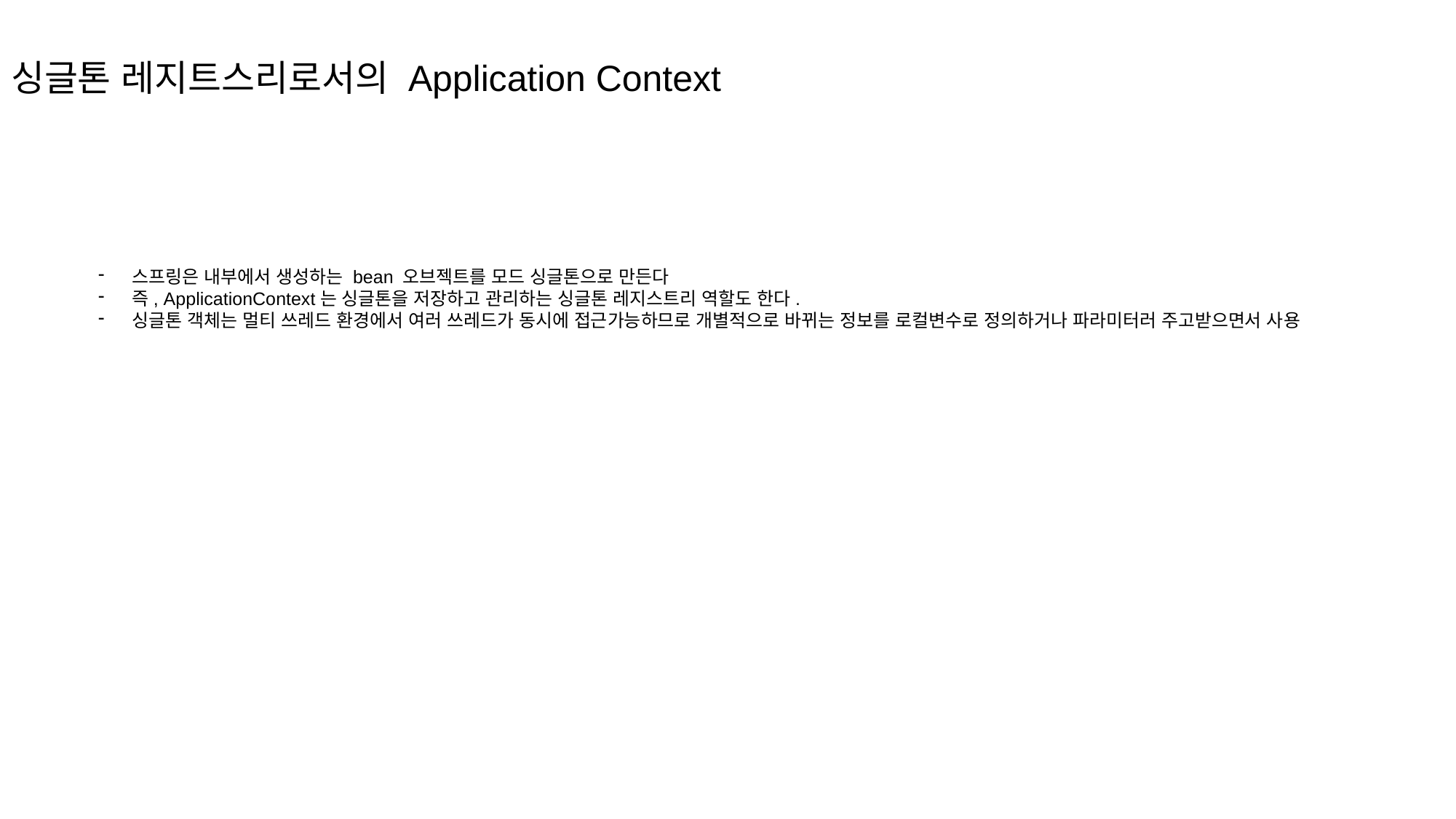

# 싱글톤 레지트스리로서의 Application Context
스프링은 내부에서 생성하는 bean 오브젝트를 모드 싱글톤으로 만든다
즉, ApplicationContext는 싱글톤을 저장하고 관리하는 싱글톤 레지스트리 역할도 한다.
싱글톤 객체는 멀티 쓰레드 환경에서 여러 쓰레드가 동시에 접근가능하므로 개별적으로 바뀌는 정보를 로컬변수로 정의하거나 파라미터러 주고받으면서 사용